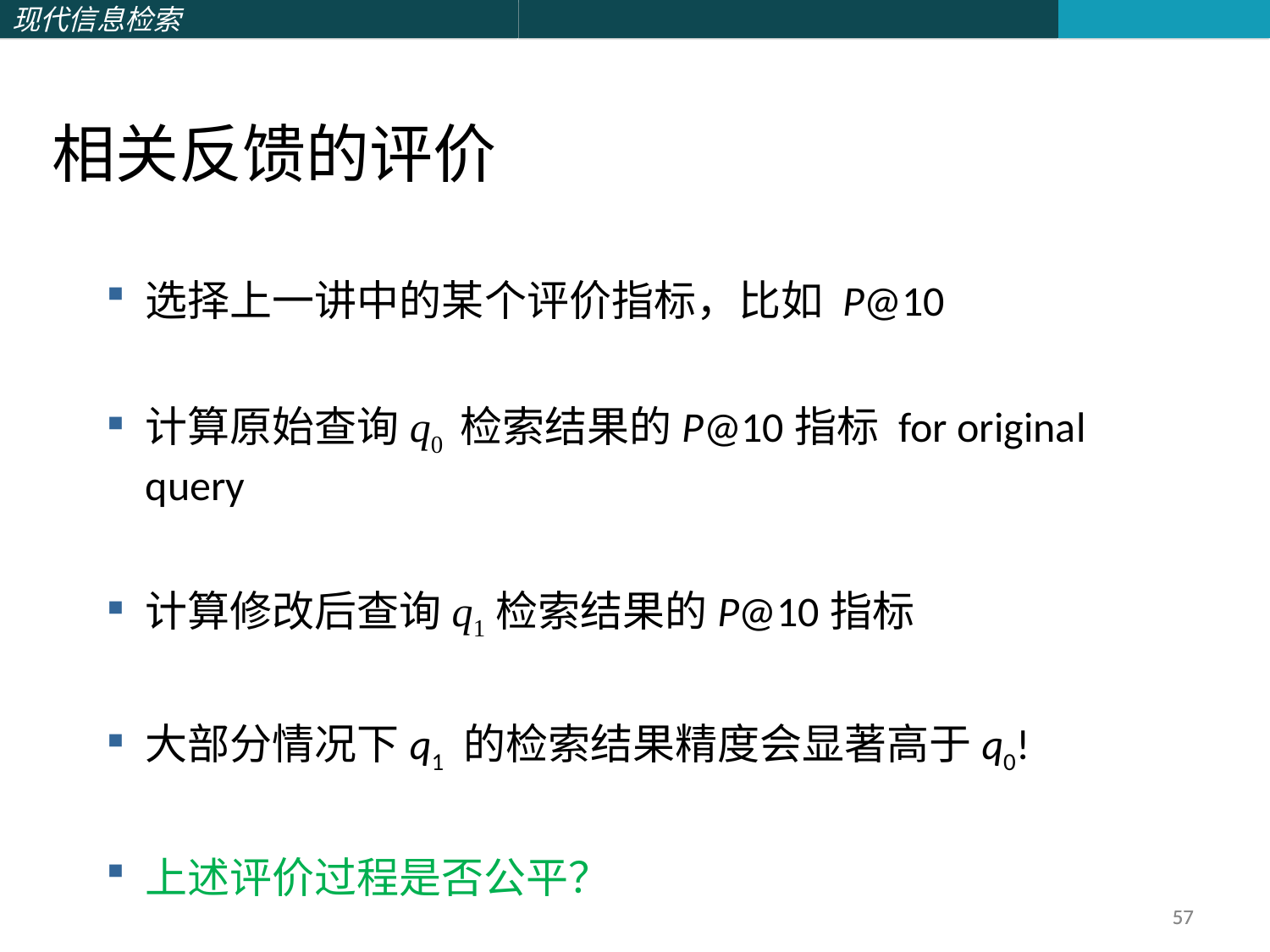

相关反馈的评价
选择上一讲中的某个评价指标，比如 P@10

计算原始查询q0 检索结果的P@10指标 for original query

计算修改后查询q1检索结果的P@10指标

大部分情况下q1 的检索结果精度会显著高于q0!

上述评价过程是否公平？

57
57